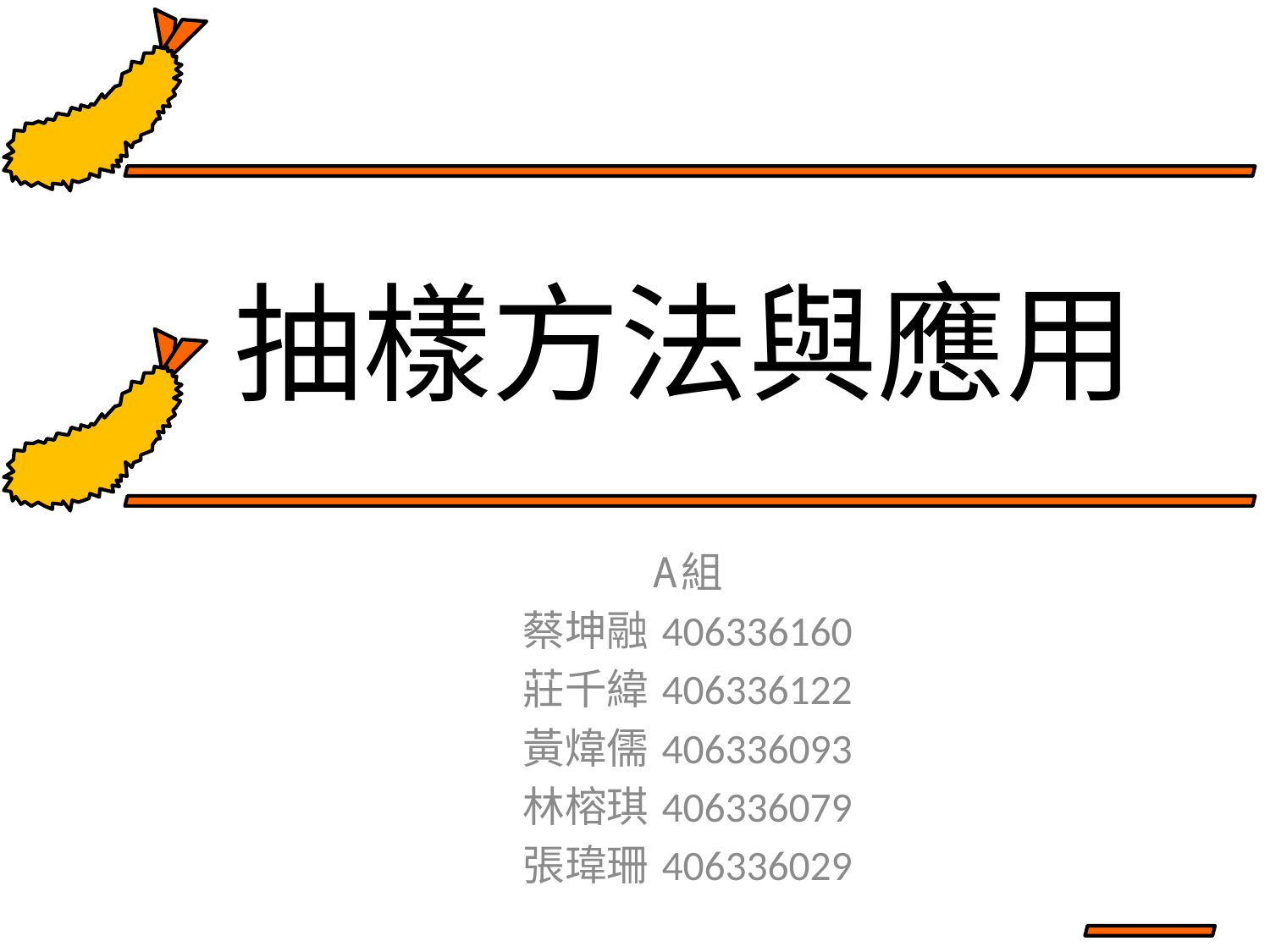

# 抽樣方法與應用
A組
蔡坤融 406336160
莊千緯 406336122
黃煒儒 406336093
林榕琪 406336079
張瑋珊 406336029